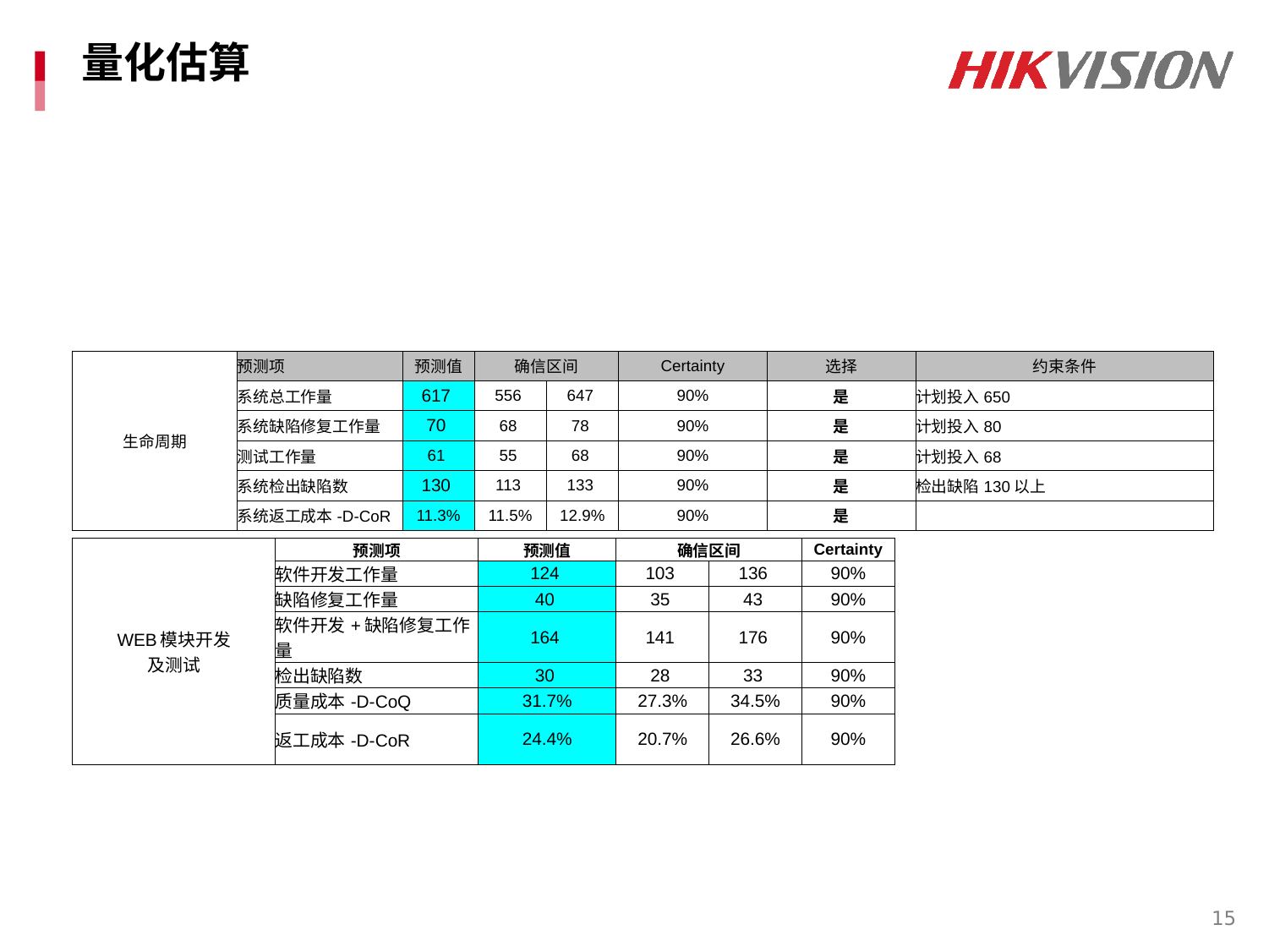

# 量化估算
| 生命周期 | 预测项 | 预测值 | 确信区间 |  | Certainty | 选择 | 约束条件 |
| --- | --- | --- | --- | --- | --- | --- | --- |
|  | 系统总工作量 | 617 | 556 | 647 | 90% | 是 | 计划投入650 |
|  | 系统缺陷修复工作量 | 70 | 68 | 78 | 90% | 是 | 计划投入80 |
|  | 测试工作量 | 61 | 55 | 68 | 90% | 是 | 计划投入68 |
|  | 系统检出缺陷数 | 130 | 113 | 133 | 90% | 是 | 检出缺陷130以上 |
|  | 系统返工成本-D-CoR | 11.3% | 11.5% | 12.9% | 90% | 是 |  |
| WEB模块开发 及测试 | 预测项 | 预测值 | 确信区间 |  | Certainty |
| --- | --- | --- | --- | --- | --- |
|  | 软件开发工作量 | 124 | 103 | 136 | 90% |
|  | 缺陷修复工作量 | 40 | 35 | 43 | 90% |
|  | 软件开发+缺陷修复工作量 | 164 | 141 | 176 | 90% |
|  | 检出缺陷数 | 30 | 28 | 33 | 90% |
|  | 质量成本-D-CoQ | 31.7% | 27.3% | 34.5% | 90% |
|  | 返工成本-D-CoR | 24.4% | 20.7% | 26.6% | 90% |